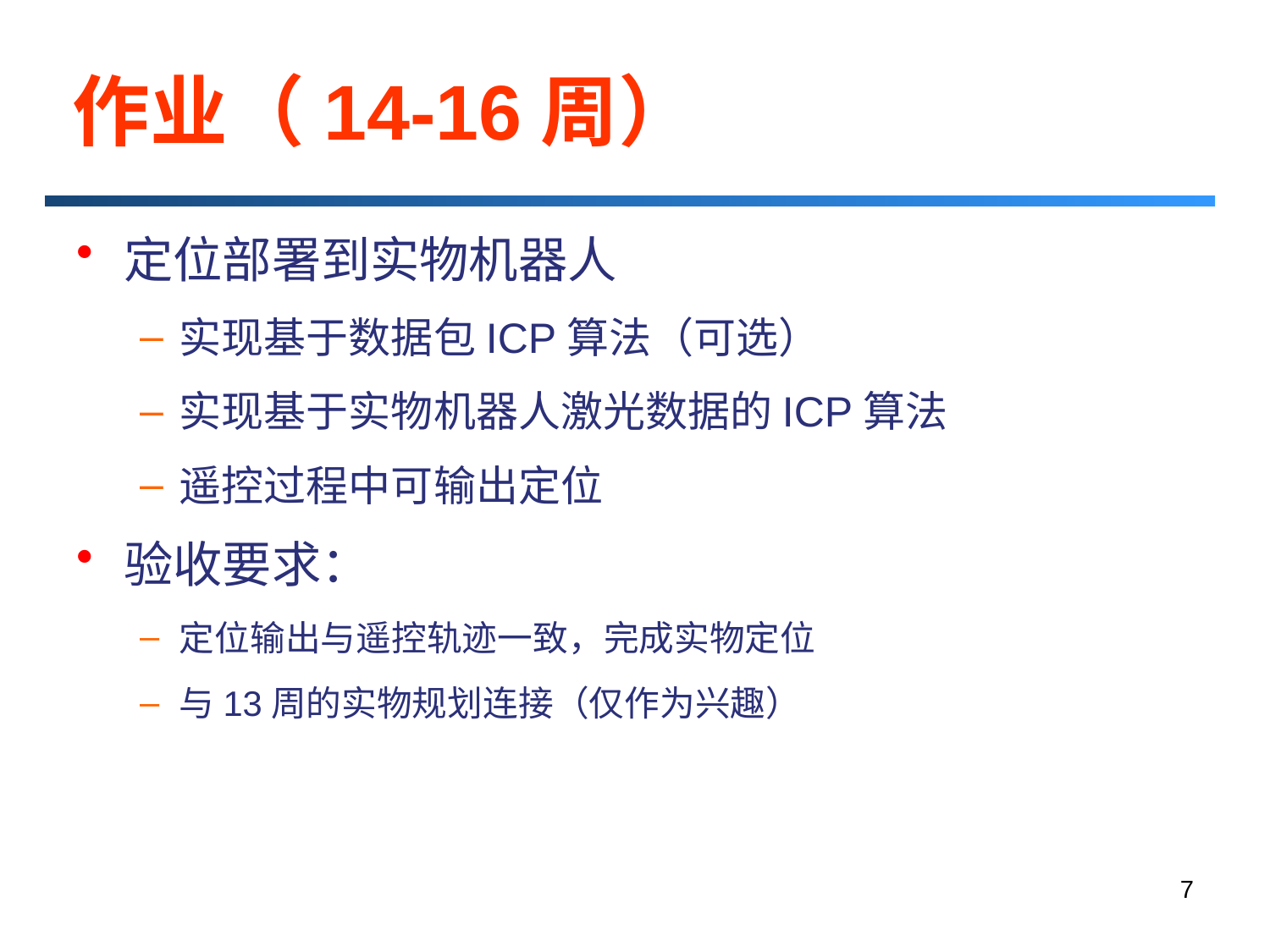

# 作业（14-16周）
定位部署到实物机器人
实现基于数据包ICP算法（可选）
实现基于实物机器人激光数据的ICP算法
遥控过程中可输出定位
验收要求：
定位输出与遥控轨迹一致，完成实物定位
与13周的实物规划连接（仅作为兴趣）

7